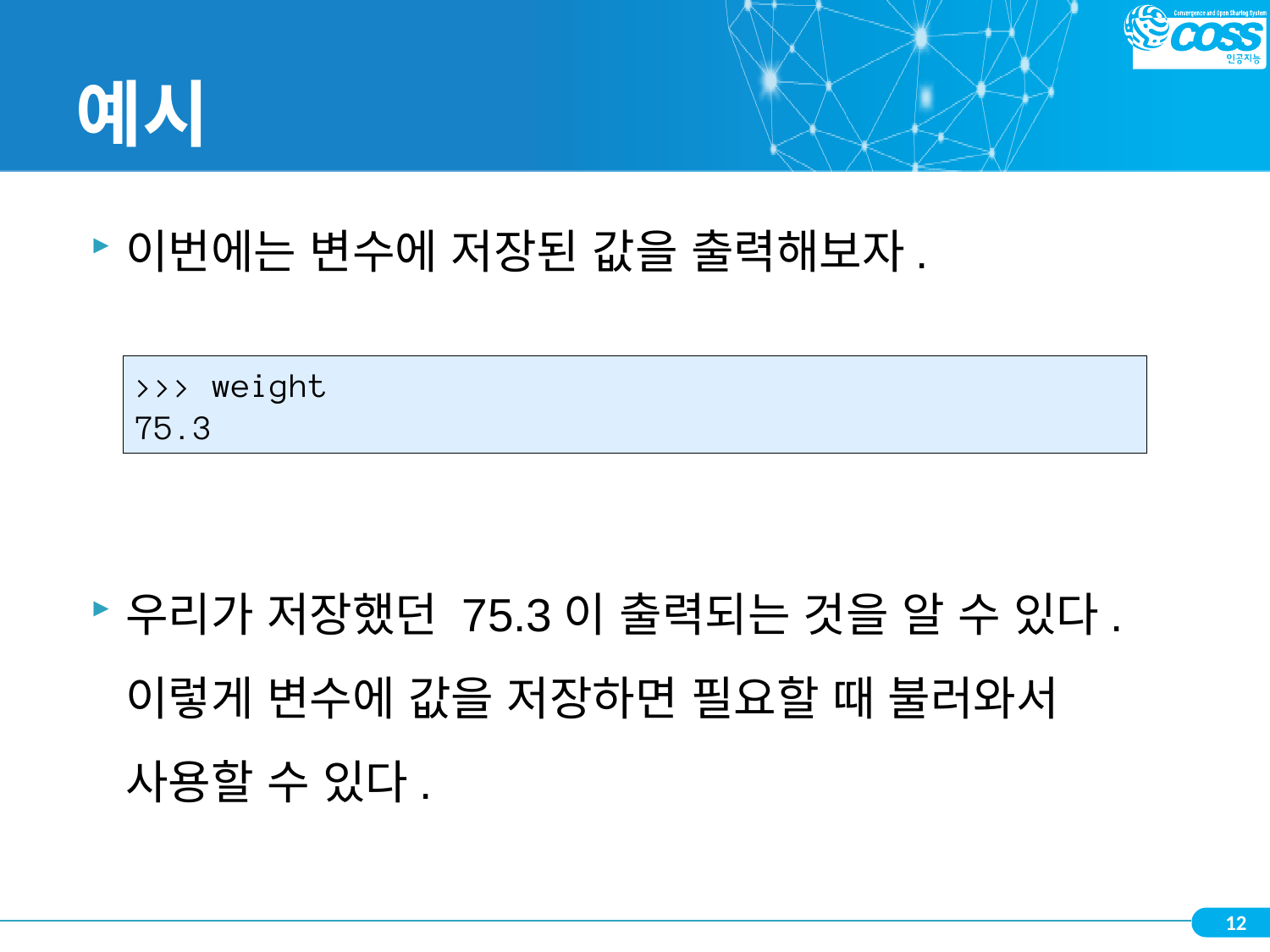

# 예시
이번에는 변수에 저장된 값을 출력해보자.

우리가 저장했던 75.3이 출력되는 것을 알 수 있다. 이렇게 변수에 값을 저장하면 필요할 때 불러와서 사용할 수 있다.
>>> weight
75.3